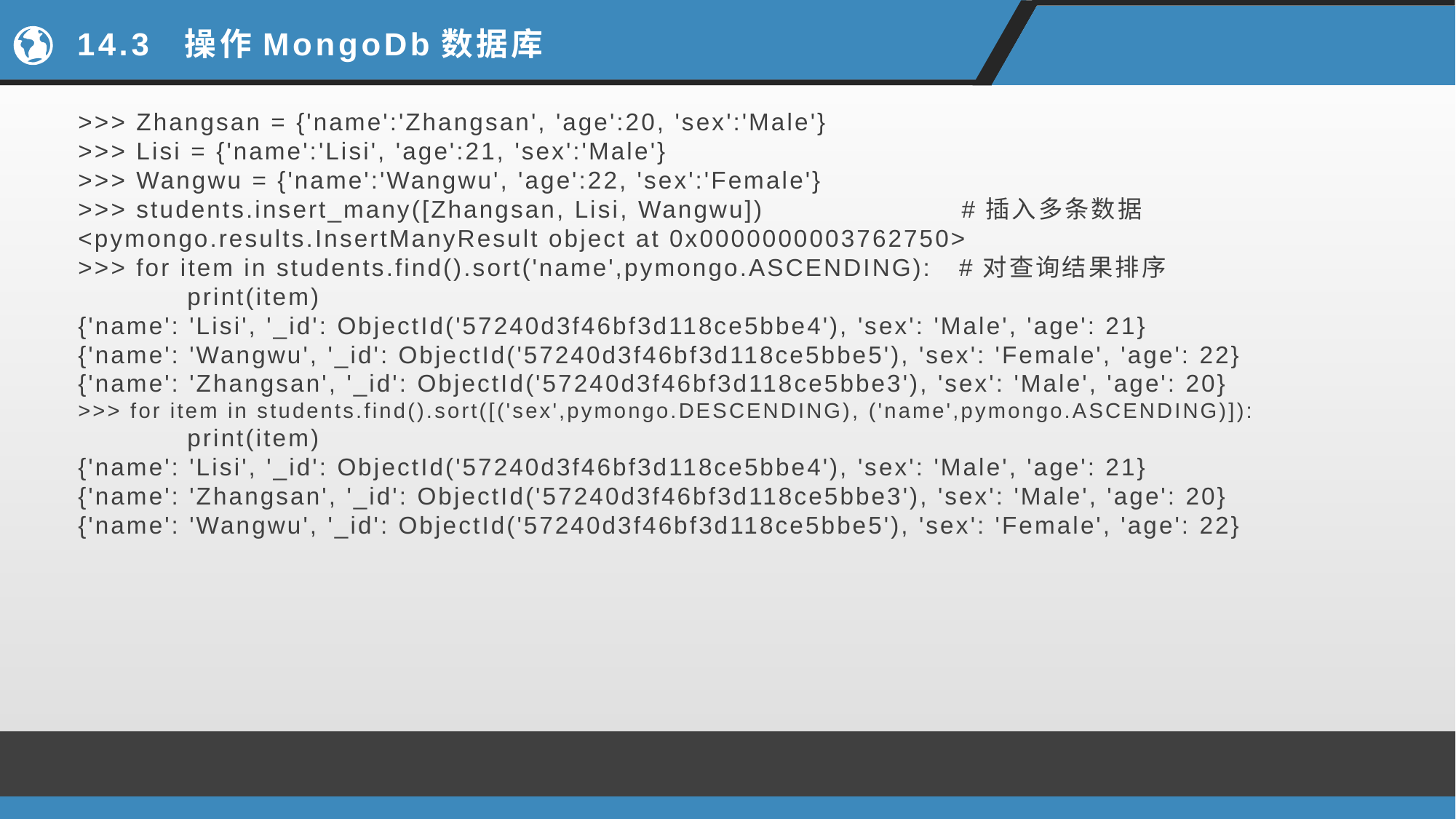

# 14.3  操作MongoDb数据库

>>> Zhangsan = {'name':'Zhangsan', 'age':20, 'sex':'Male'}
>>> Lisi = {'name':'Lisi', 'age':21, 'sex':'Male'}
>>> Wangwu = {'name':'Wangwu', 'age':22, 'sex':'Female'}
>>> students.insert_many([Zhangsan, Lisi, Wangwu])                      #插入多条数据
<pymongo.results.InsertManyResult object at 0x0000000003762750>
>>> for item in students.find().sort('name',pymongo.ASCENDING):   #对查询结果排序
	print(item)
{'name': 'Lisi', '_id': ObjectId('57240d3f46bf3d118ce5bbe4'), 'sex': 'Male', 'age': 21}
{'name': 'Wangwu', '_id': ObjectId('57240d3f46bf3d118ce5bbe5'), 'sex': 'Female', 'age': 22}
{'name': 'Zhangsan', '_id': ObjectId('57240d3f46bf3d118ce5bbe3'), 'sex': 'Male', 'age': 20}
>>> for item in students.find().sort([('sex',pymongo.DESCENDING), ('name',pymongo.ASCENDING)]):
	print(item)
{'name': 'Lisi', '_id': ObjectId('57240d3f46bf3d118ce5bbe4'), 'sex': 'Male', 'age': 21}
{'name': 'Zhangsan', '_id': ObjectId('57240d3f46bf3d118ce5bbe3'), 'sex': 'Male', 'age': 20}
{'name': 'Wangwu', '_id': ObjectId('57240d3f46bf3d118ce5bbe5'), 'sex': 'Female', 'age': 22}